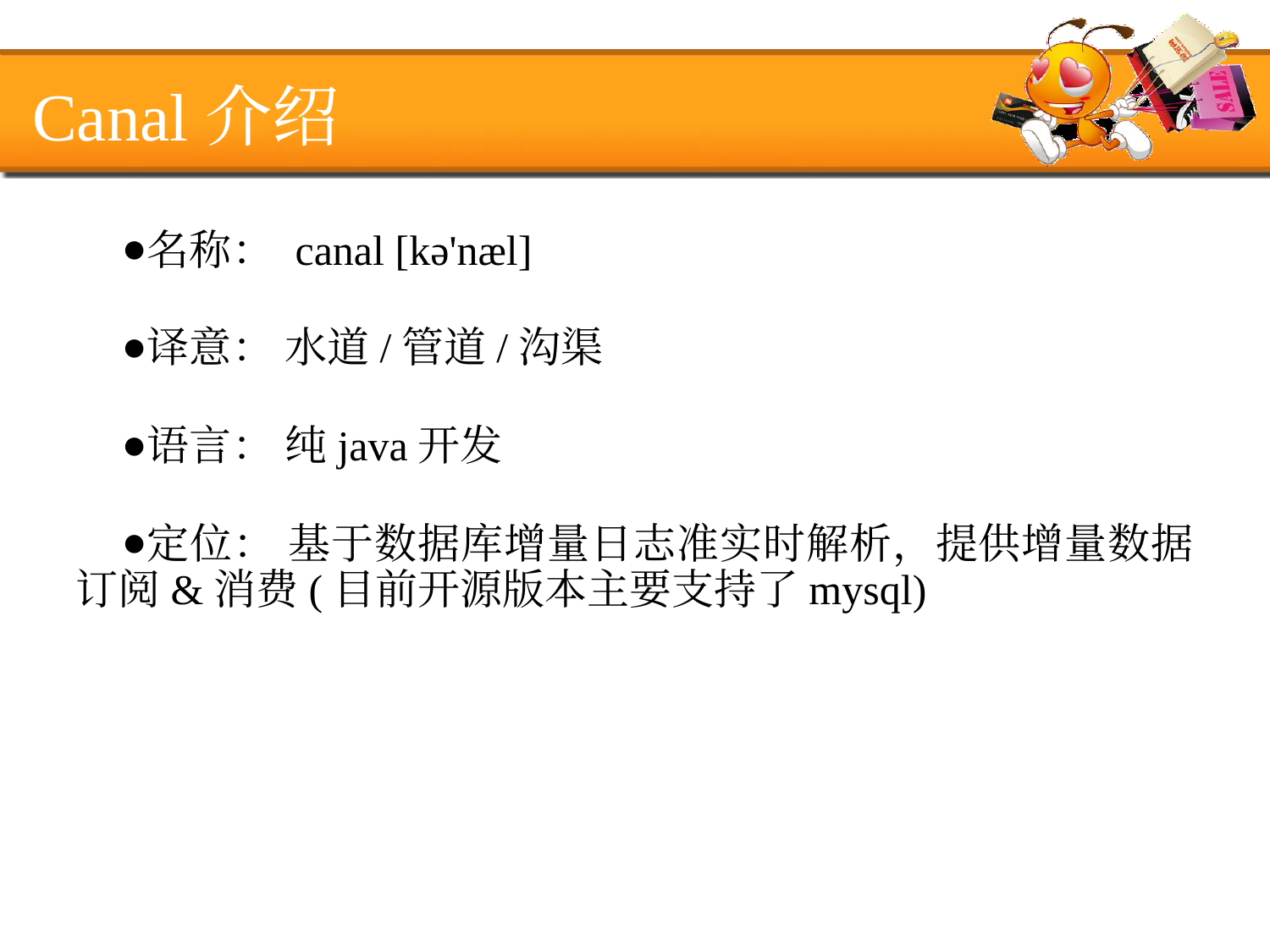

Canal介绍
名称： canal [kə'næl]

译意： 水道/管道/沟渠

语言： 纯java开发

定位： 基于数据库增量日志准实时解析，提供增量数据订阅&消费(目前开源版本主要支持了mysql)